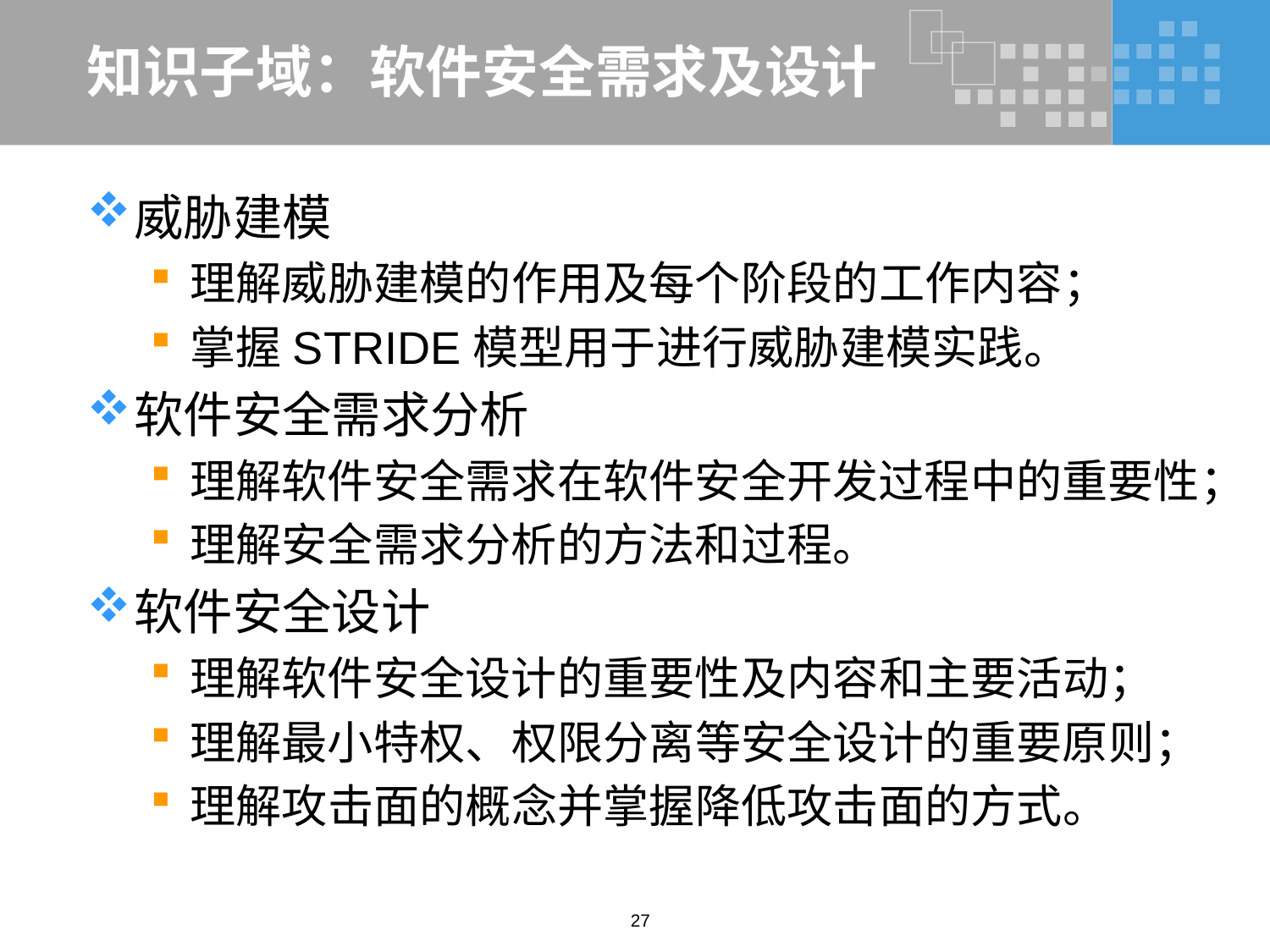

# 知识子域：软件安全需求及设计
威胁建模
理解威胁建模的作用及每个阶段的工作内容；
掌握STRIDE模型用于进行威胁建模实践。
软件安全需求分析
理解软件安全需求在软件安全开发过程中的重要性；
理解安全需求分析的方法和过程。
软件安全设计
理解软件安全设计的重要性及内容和主要活动；
理解最小特权、权限分离等安全设计的重要原则；
理解攻击面的概念并掌握降低攻击面的方式。

27